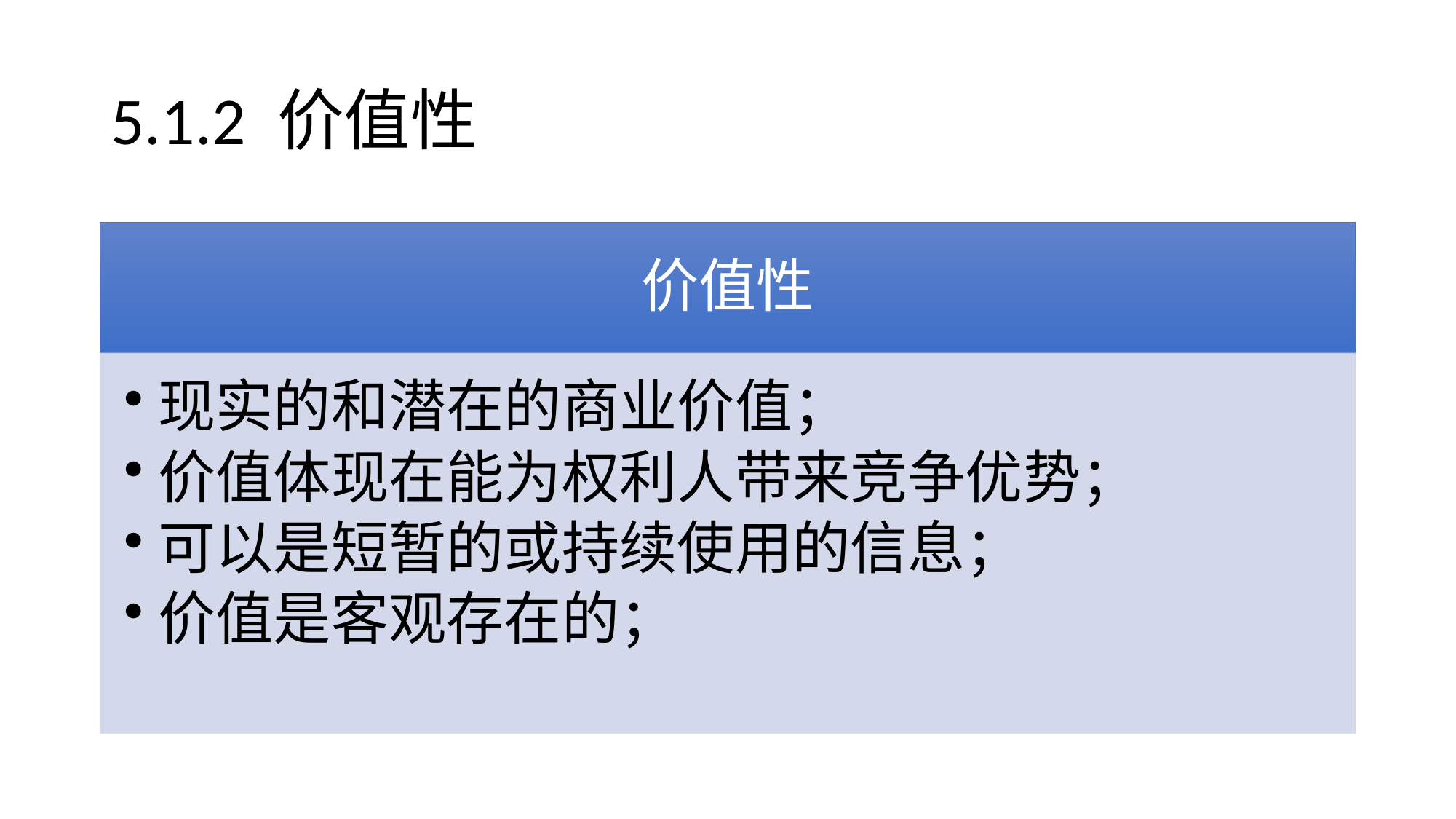

# 5.1.2 价值性
价值性
现实的和潜在的商业价值；
价值体现在能为权利人带来竞争优势；
可以是短暂的或持续使用的信息；
价值是客观存在的；